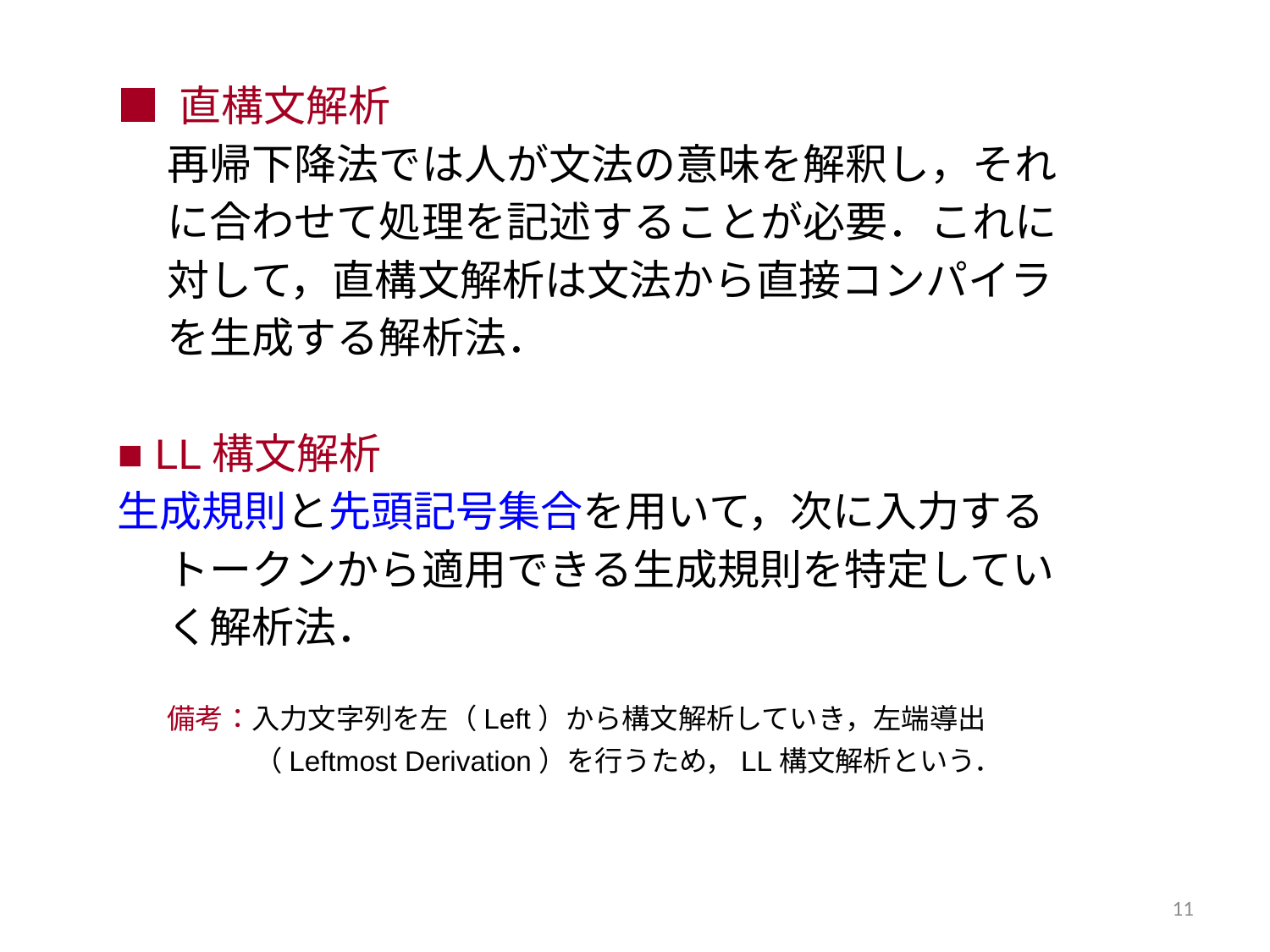

■ 直構文解析
再帰下降法では人が文法の意味を解釈し，それに合わせて処理を記述することが必要．これに対して，直構文解析は文法から直接コンパイラを生成する解析法．

■ LL構文解析
生成規則と先頭記号集合を用いて，次に入力するトークンから適用できる生成規則を特定していく解析法．

備考：入力文字列を左（Left）から構文解析していき，左端導出（Leftmost Derivation）を行うため，LL構文解析という．
11